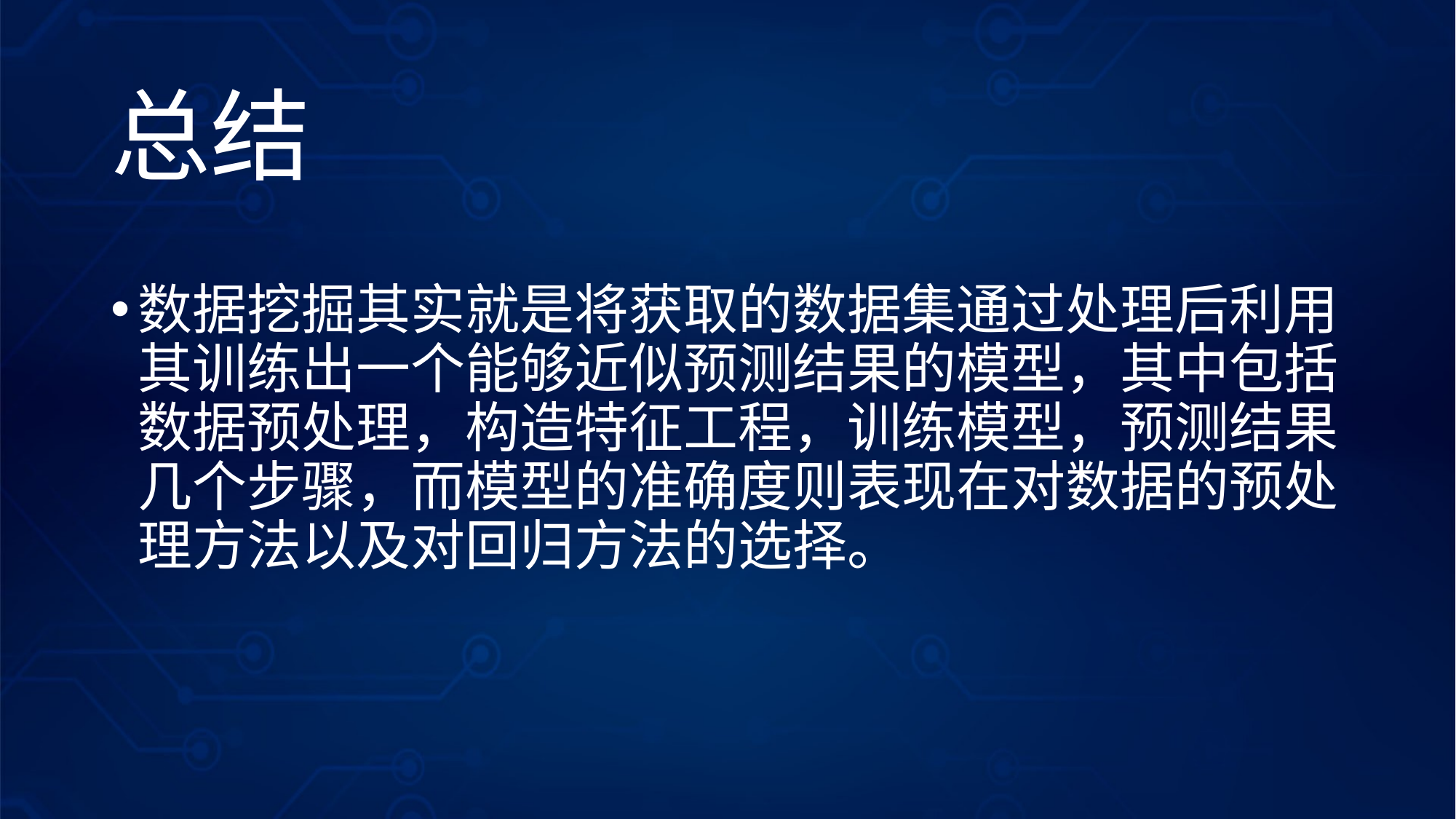

# 总结

数据挖掘其实就是将获取的数据集通过处理后利用其训练出一个能够近似预测结果的模型，其中包括数据预处理，构造特征工程，训练模型，预测结果几个步骤，而模型的准确度则表现在对数据的预处理方法以及对回归方法的选择。